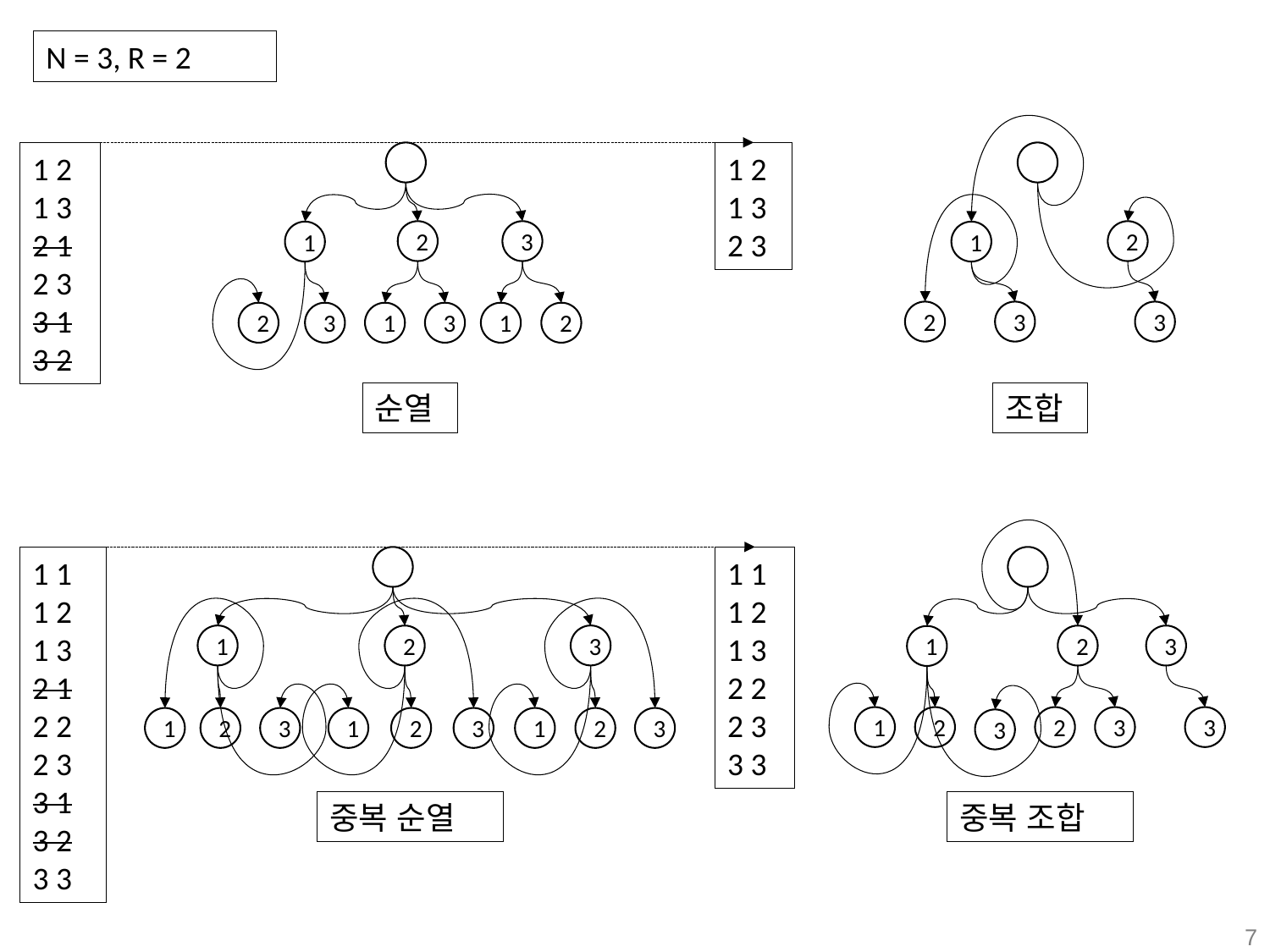

N = 3, R = 2
1 2
1 3
2 1
2 3
3 1
3 2

2
3
1
2
3
1
3
1
2
1 2
1 3
2 3

2
1
2
3
3
순열
조합
1 1
1 2
1 3
2 1
2 2
2 3
3 1
3 2
3 3

3
1
2
1
2
3
1
2
3
1
2
3
1 1
1 2
1 3
2 2
2 3
3 3

2
3
1
1
2
2
3
3
3
중복 순열
중복 조합
7